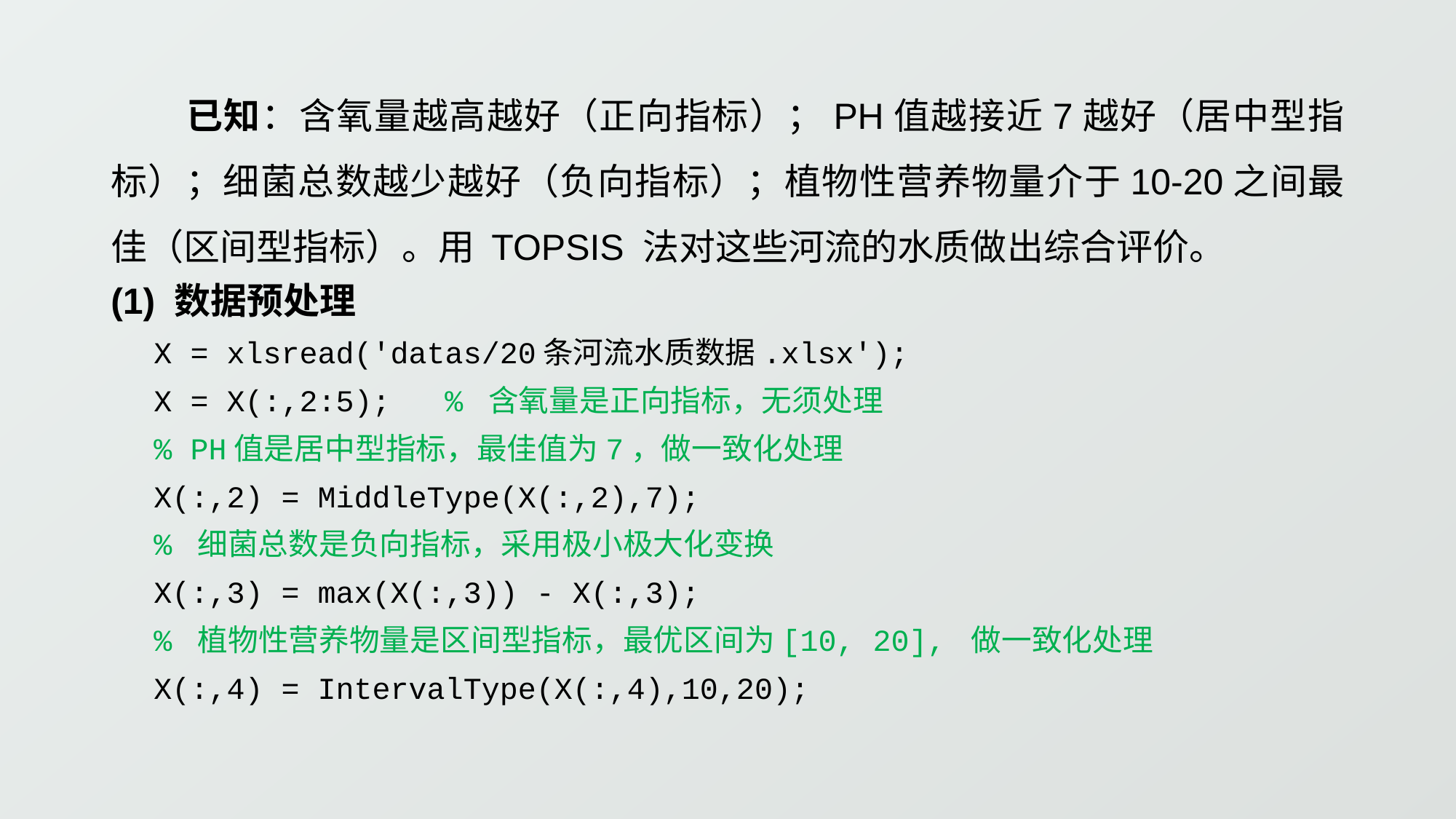

已知：含氧量越高越好（正向指标）；PH值越接近7越好（居中型指标）；细菌总数越少越好（负向指标）；植物性营养物量介于10-20之间最佳（区间型指标）。用 TOPSIS 法对这些河流的水质做出综合评价。
(1) 数据预处理
X = xlsread('datas/20条河流水质数据.xlsx');
X = X(:,2:5);   % 含氧量是正向指标，无须处理
% PH值是居中型指标，最佳值为7，做一致化处理
X(:,2) = MiddleType(X(:,2),7);
% 细菌总数是负向指标，采用极小极大化变换
X(:,3) = max(X(:,3)) - X(:,3);
% 植物性营养物量是区间型指标，最优区间为[10, 20], 做一致化处理
X(:,4) = IntervalType(X(:,4),10,20);